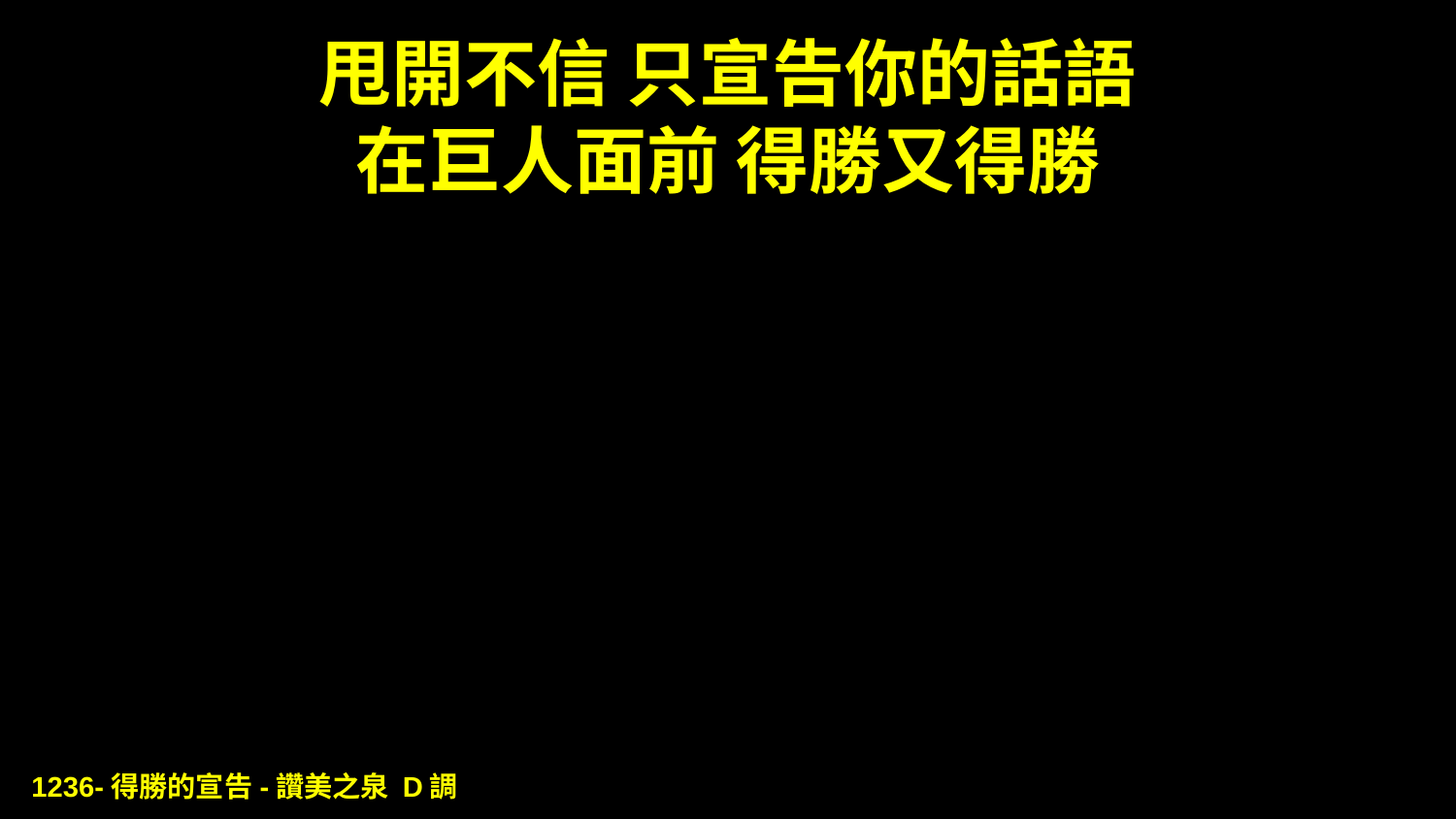

# 甩開不信 只宣告你的話語 在巨人面前 得勝又得勝
1236-得勝的宣告-讚美之泉 D調